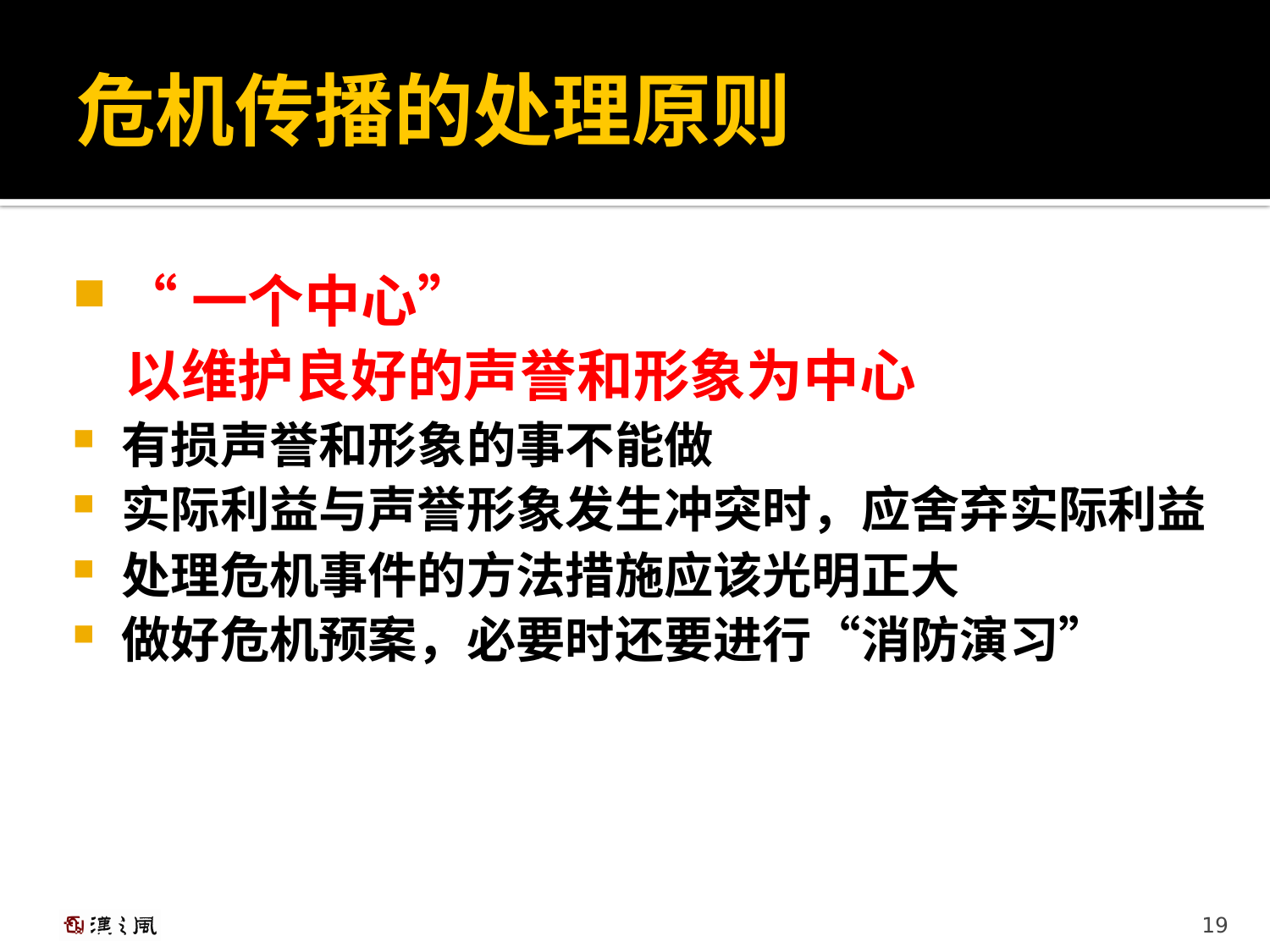

# 危机传播的处理原则
“一个中心”
   以维护良好的声誉和形象为中心
有损声誉和形象的事不能做
实际利益与声誉形象发生冲突时，应舍弃实际利益
处理危机事件的方法措施应该光明正大
做好危机预案，必要时还要进行“消防演习”
19